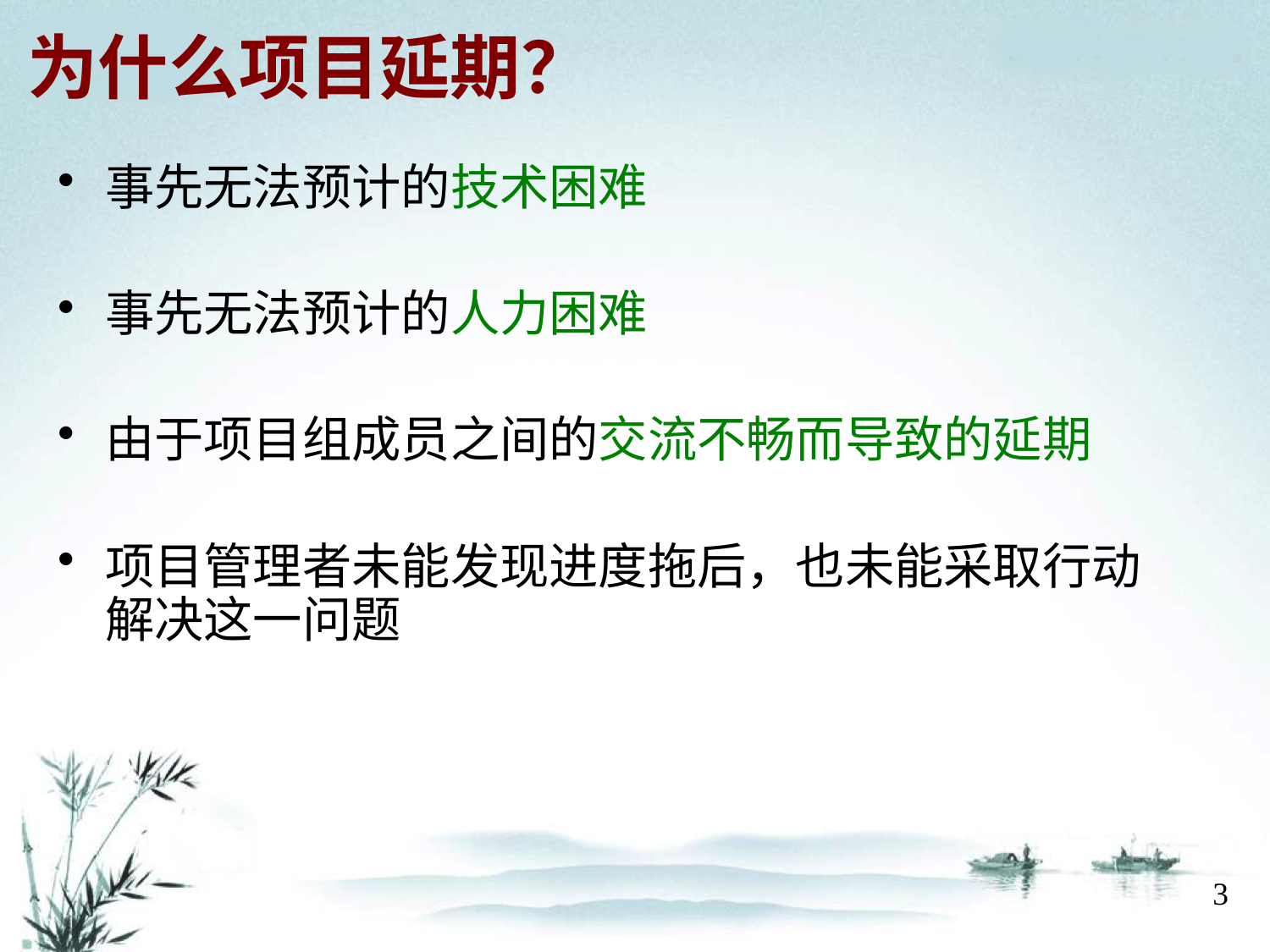

# 为什么项目延期？
事先无法预计的技术困难

事先无法预计的人力困难

由于项目组成员之间的交流不畅而导致的延期

项目管理者未能发现进度拖后，也未能采取行动解决这一问题

3